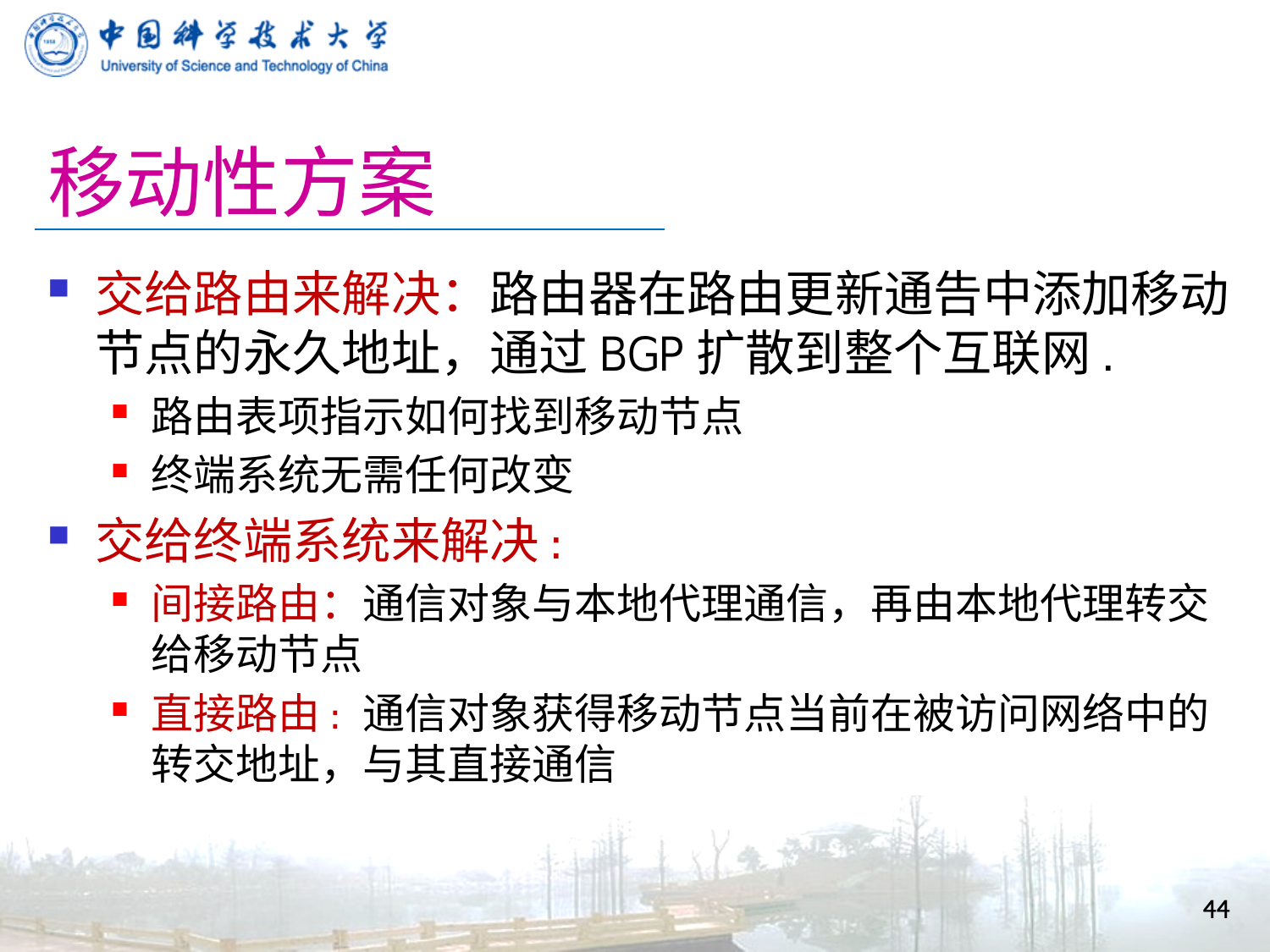

# 移动性方案
交给路由来解决：路由器在路由更新通告中添加移动节点的永久地址，通过BGP扩散到整个互联网.
路由表项指示如何找到移动节点
终端系统无需任何改变
交给终端系统来解决:
间接路由：通信对象与本地代理通信，再由本地代理转交给移动节点
直接路由: 通信对象获得移动节点当前在被访问网络中的转交地址，与其直接通信
44